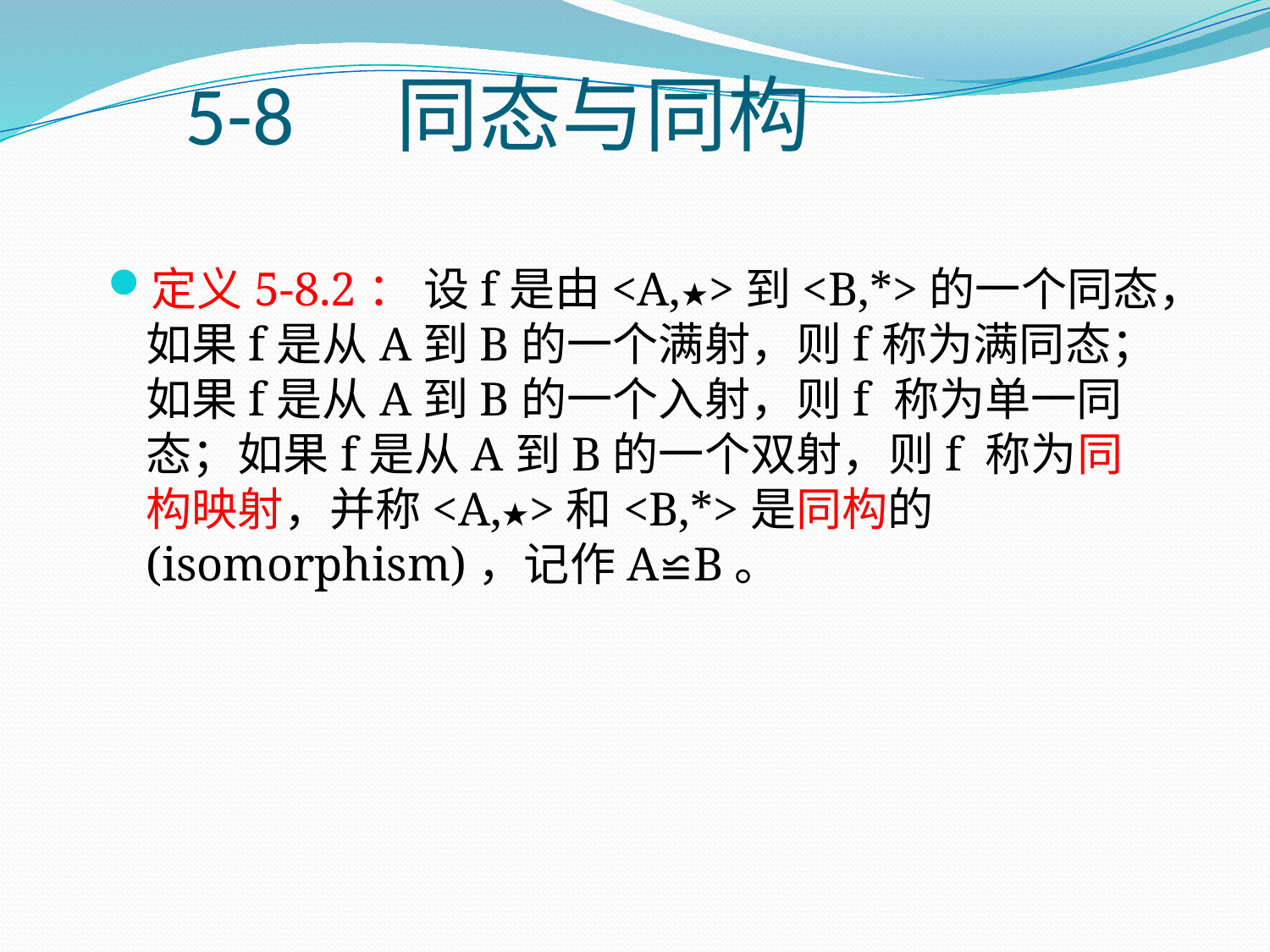

# 5-8　同态与同构
定义5-8.2： 设f是由<A,★>到<B,*>的一个同态，如果f是从A到B的一个满射，则f称为满同态；如果f是从A到B的一个入射，则f 称为单一同态；如果f是从A到B的一个双射，则f 称为同构映射，并称<A,★>和<B,*>是同构的(isomorphism)，记作A≌B。